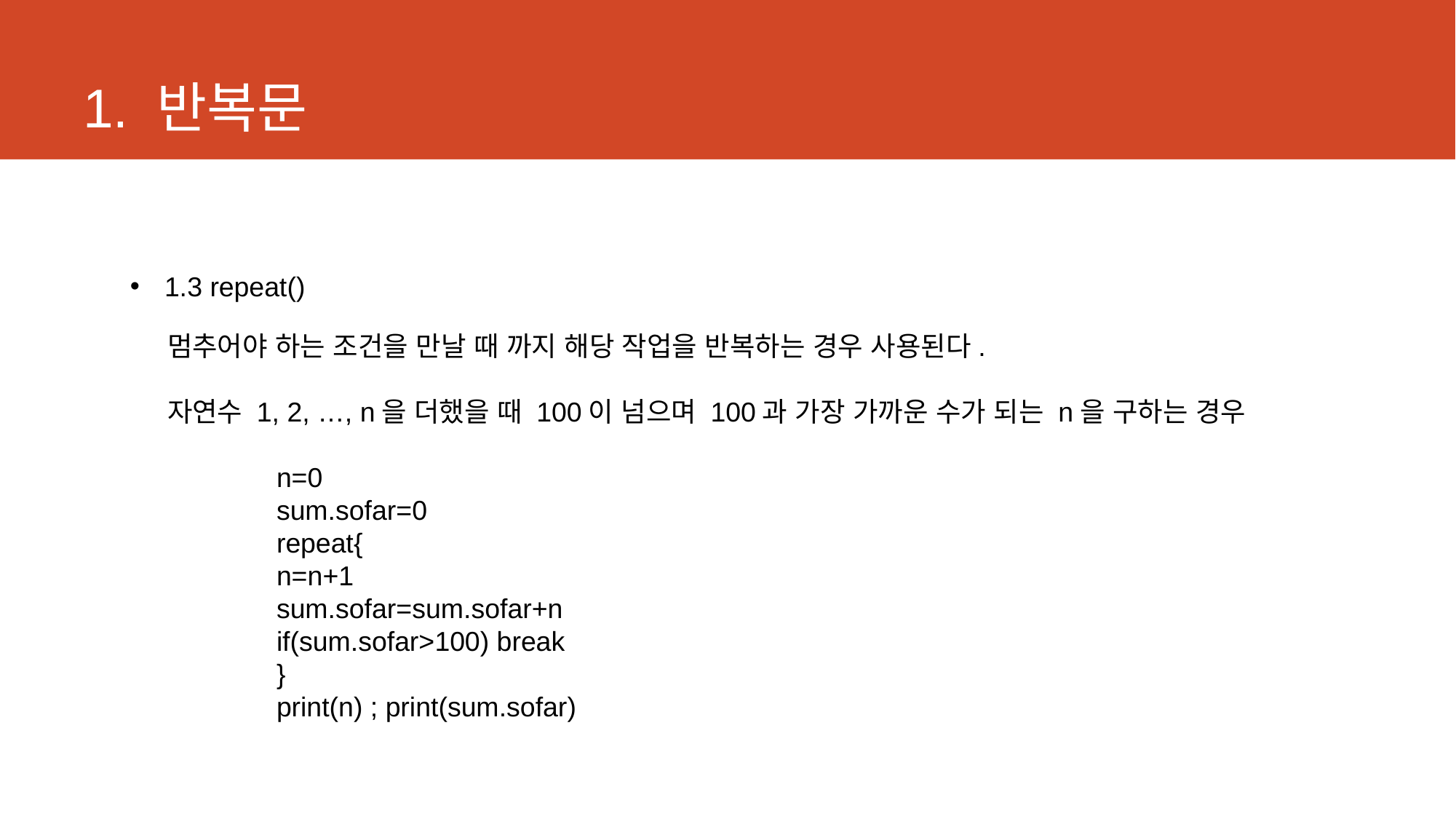

# 1. 반복문
1.3 repeat()
멈추어야 하는 조건을 만날 때 까지 해당 작업을 반복하는 경우 사용된다.

자연수 1, 2, …, n을 더했을 때 100이 넘으며 100과 가장 가까운 수가 되는 n을 구하는 경우

	n=0
	sum.sofar=0
	repeat{
	n=n+1
	sum.sofar=sum.sofar+n
	if(sum.sofar>100) break
	}
	print(n) ; print(sum.sofar)